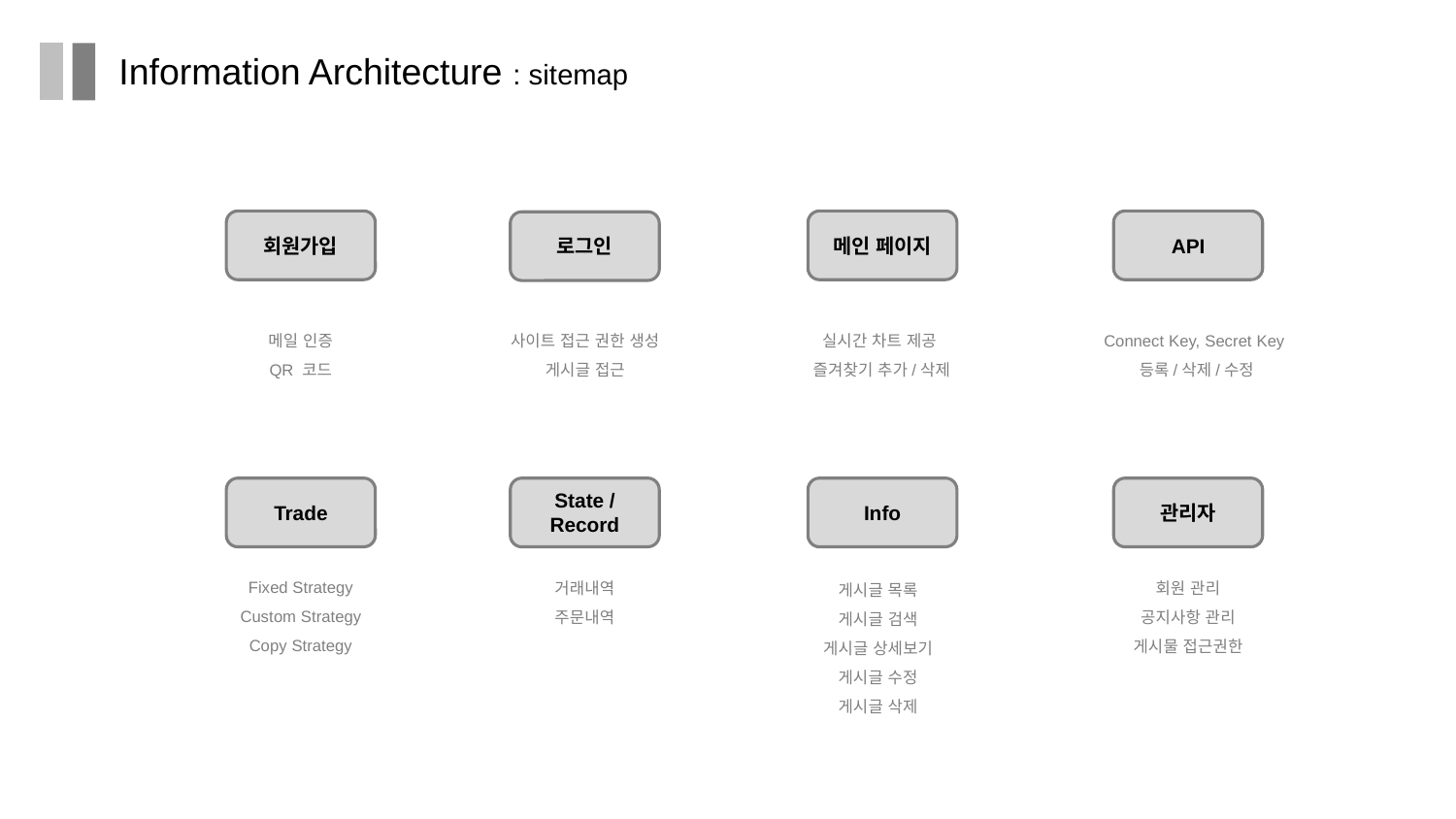

Information Architecture : sitemap

회원가입
메인 페이지
API
로그인
Connect Key, Secret Key
등록/삭제/수정
실시간 차트 제공
즐겨찾기 추가/삭제
메일 인증
QR 코드
사이트 접근 권한 생성
게시글 접근
Trade
State /
Record
Info
관리자
Fixed Strategy
Custom Strategy
Copy Strategy
거래내역
주문내역
회원 관리
공지사항 관리
게시물 접근권한
게시글 목록
게시글 검색
게시글 상세보기
게시글 수정
게시글 삭제